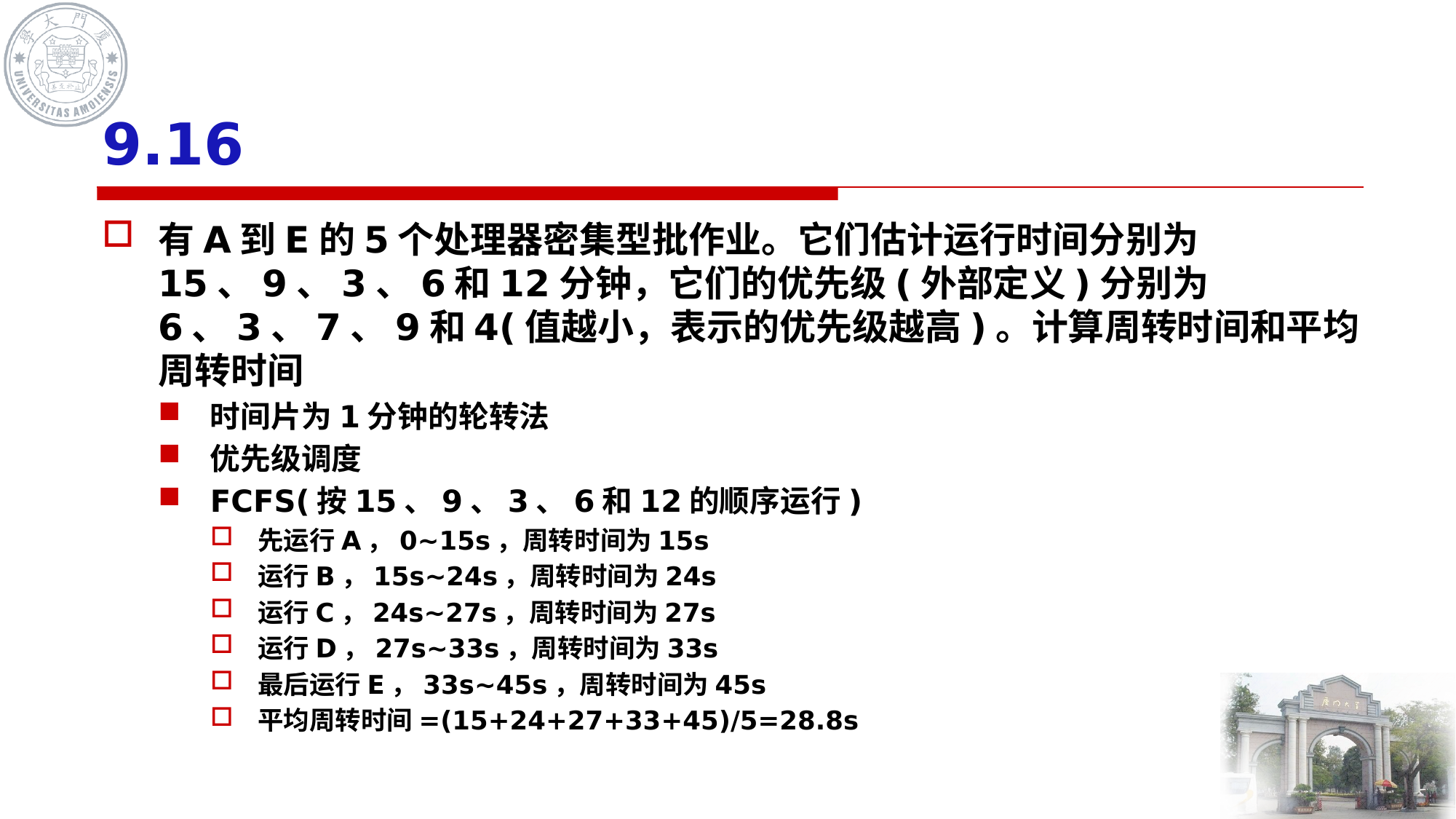

# 9.16
有A到E的5个处理器密集型批作业。它们估计运行时间分别为15、9、3、6和12分钟，它们的优先级(外部定义)分别为6、3、7、9和4(值越小，表示的优先级越高)。计算周转时间和平均周转时间
时间片为1分钟的轮转法
优先级调度
FCFS(按15、9、3、6和12的顺序运行)
先运行A，0~15s，周转时间为15s
运行B，15s~24s，周转时间为24s
运行C，24s~27s，周转时间为27s
运行D，27s~33s，周转时间为33s
最后运行E，33s~45s，周转时间为45s
平均周转时间=(15+24+27+33+45)/5=28.8s